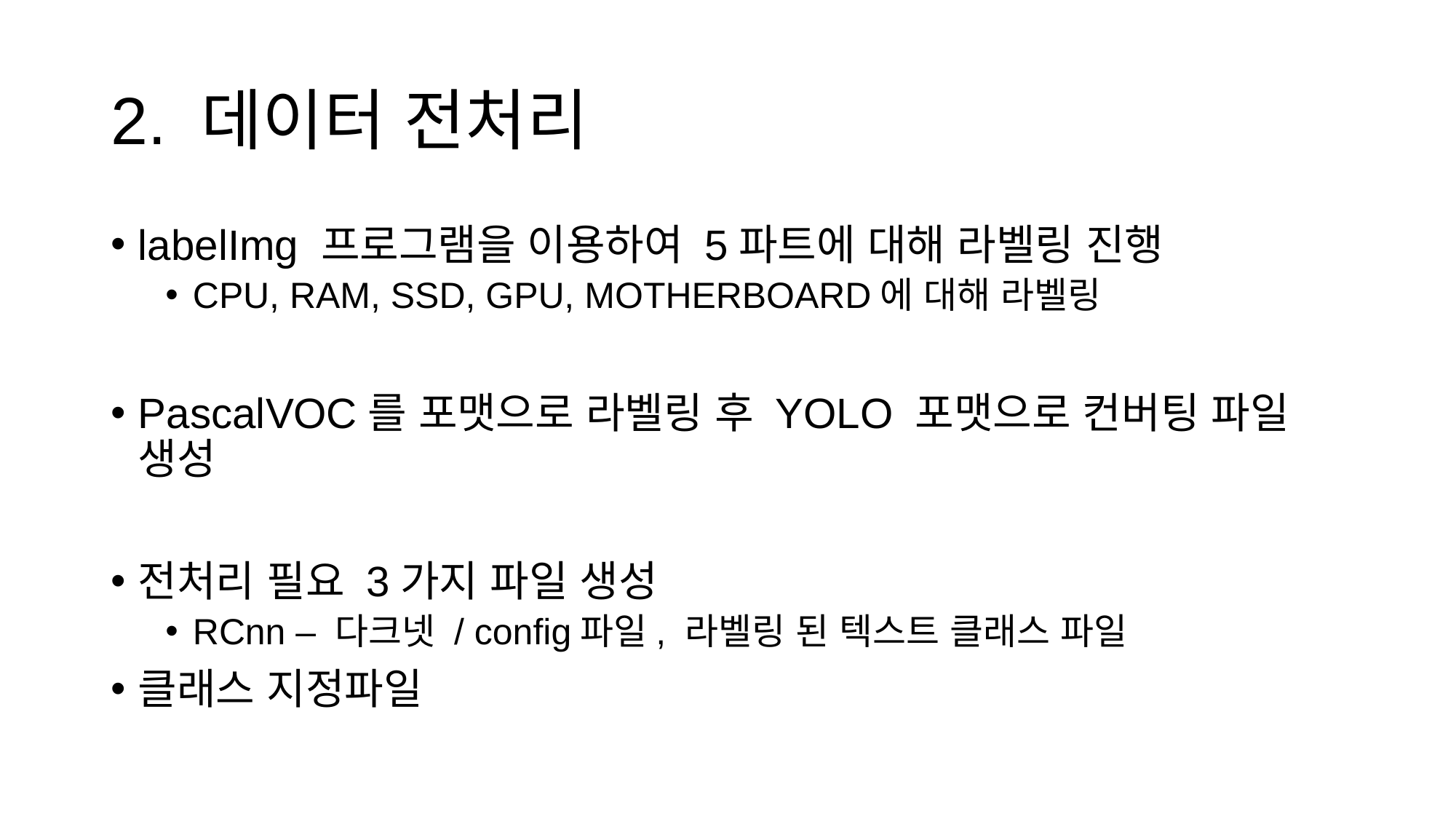

# 2. 데이터 전처리
labelImg 프로그램을 이용하여 5파트에 대해 라벨링 진행
CPU, RAM, SSD, GPU, MOTHERBOARD에 대해 라벨링

PascalVOC를 포맷으로 라벨링 후 YOLO 포맷으로 컨버팅 파일 생성

전처리 필요 3가지 파일 생성
RCnn – 다크넷 / config파일, 라벨링 된 텍스트 클래스 파일
클래스 지정파일